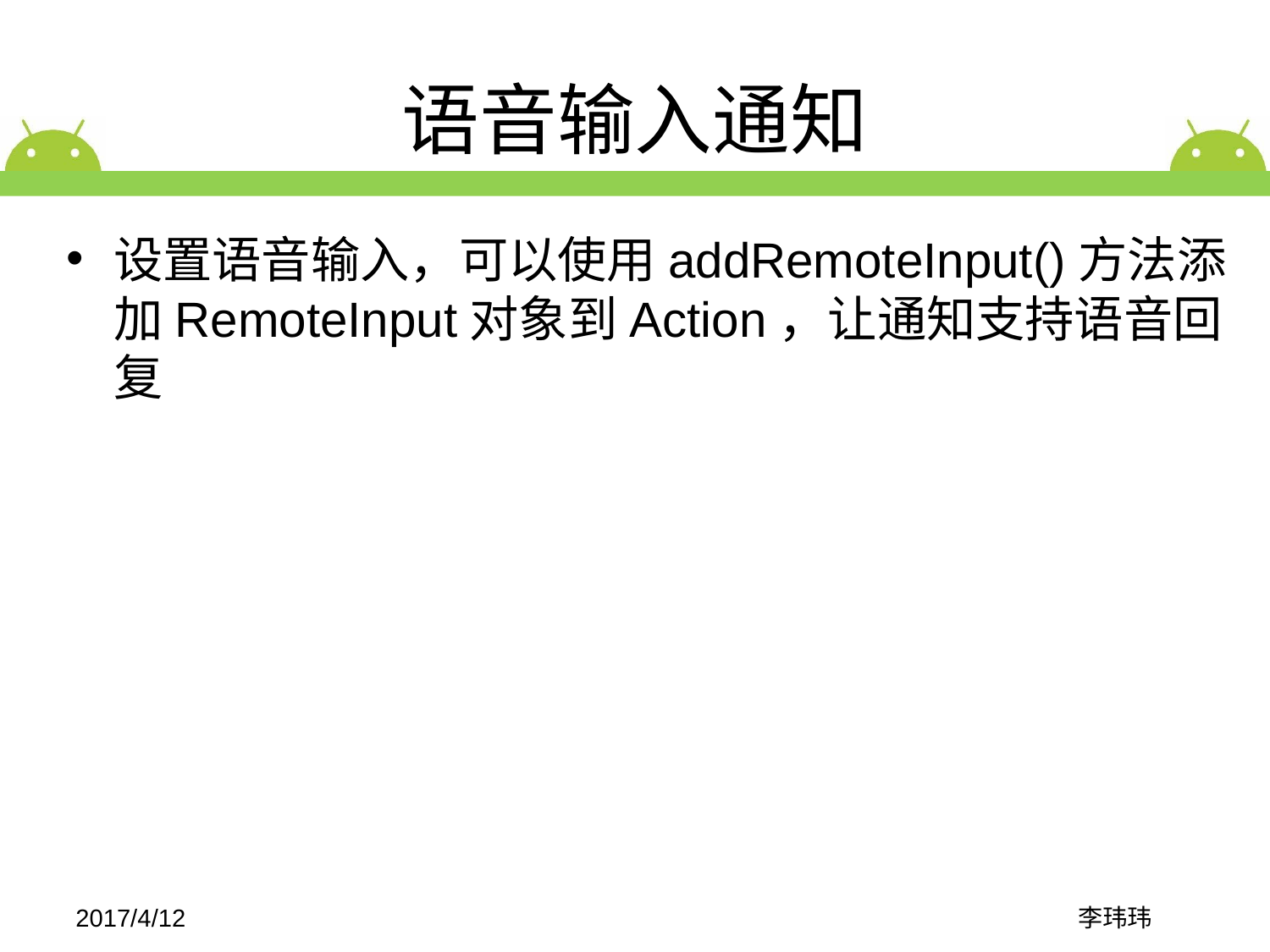

# 语音输入通知
设置语音输入，可以使用addRemoteInput()方法添加RemoteInput对象到Action，让通知支持语音回复